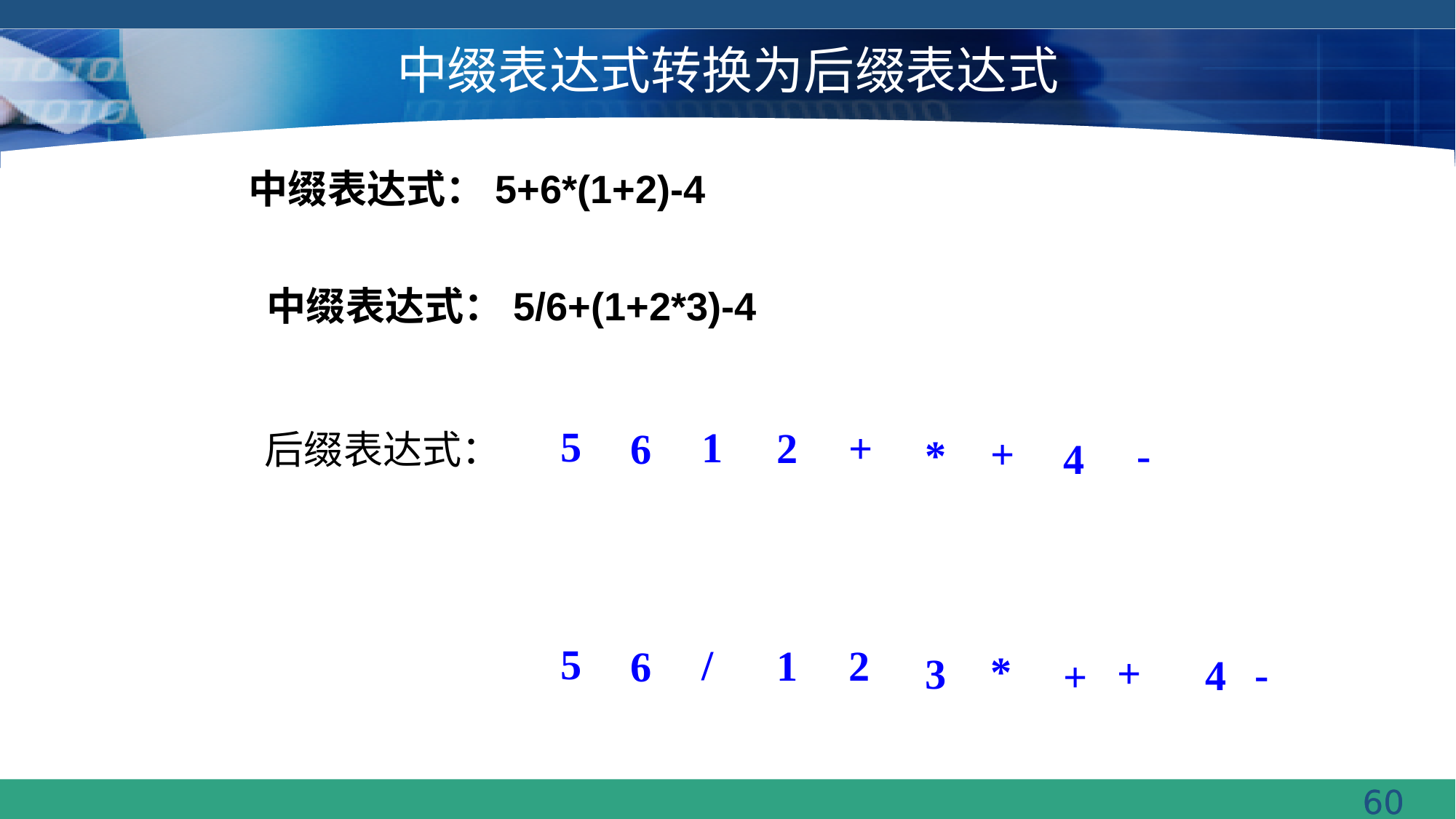

# 中缀表达式转换为后缀表达式
中缀表达式：5+6*(1+2)-4
中缀表达式：5/6+(1+2*3)-4
5
1
+
2
6
后缀表达式：
+
-
*
4
5
/
2
1
6
*
+
3
-
4
+